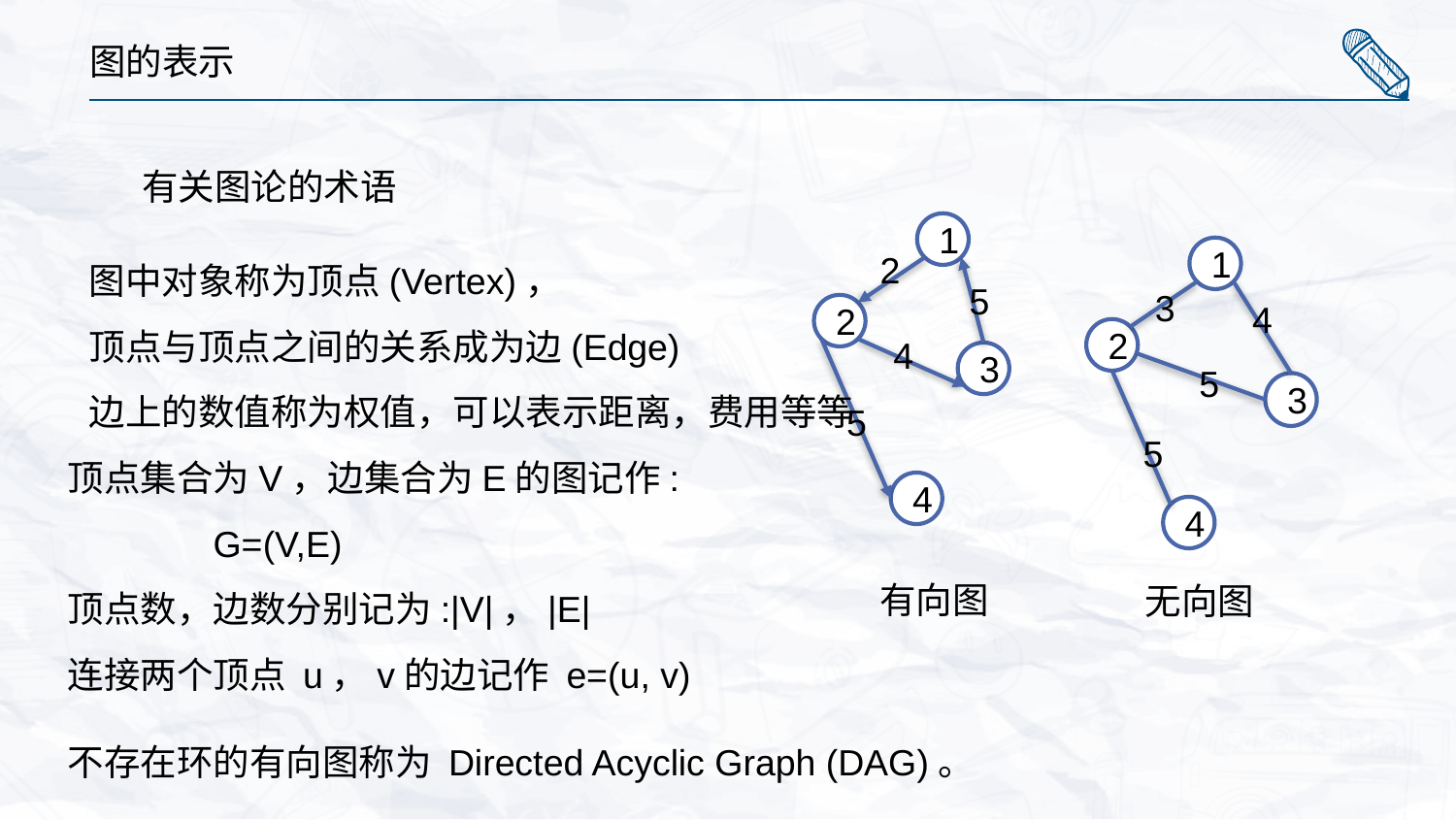

图的表示
有关图论的术语
1
图中对象称为顶点(Vertex)，
顶点与顶点之间的关系成为边(Edge)
边上的数值称为权值，可以表示距离，费用等等
1
2
5
3
4
2
2
4
3
5
3
5
5
顶点集合为V，边集合为E的图记作:
	G=(V,E)
顶点数，边数分别记为:|V|，|E|
连接两个顶点 u，v的边记作 e=(u, v)

不存在环的有向图称为 Directed Acyclic Graph (DAG)。
4
4
有向图
无向图